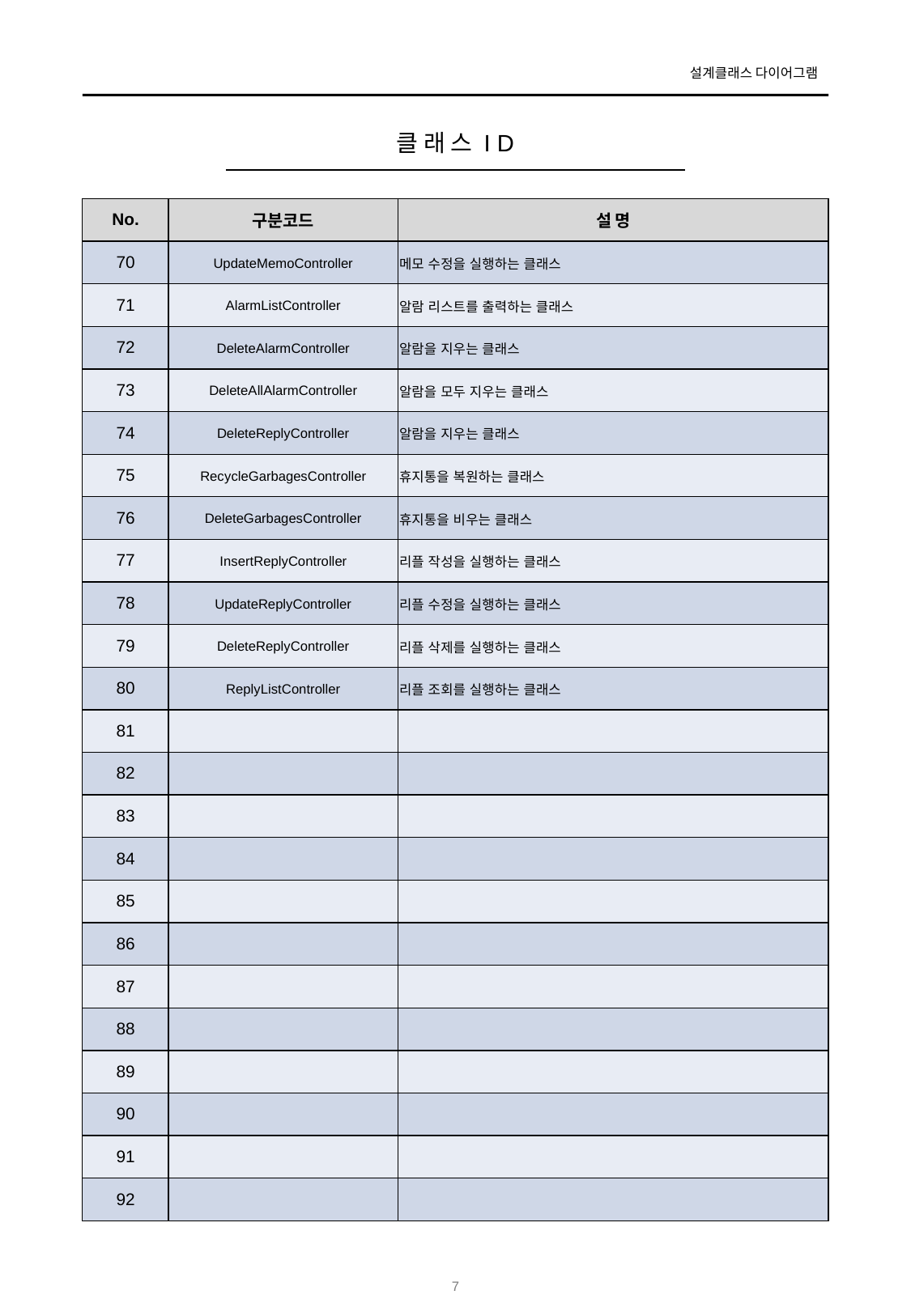

# 클 래 스 I D
| No. | 구분코드 | 설 명 |
| --- | --- | --- |
| 70 | UpdateMemoController | 메모 수정을 실행하는 클래스 |
| 71 | AlarmListController | 알람 리스트를 출력하는 클래스 |
| 72 | DeleteAlarmController | 알람을 지우는 클래스 |
| 73 | DeleteAllAlarmController | 알람을 모두 지우는 클래스 |
| 74 | DeleteReplyController | 알람을 지우는 클래스 |
| 75 | RecycleGarbagesController | 휴지통을 복원하는 클래스 |
| 76 | DeleteGarbagesController | 휴지통을 비우는 클래스 |
| 77 | InsertReplyController | 리플 작성을 실행하는 클래스 |
| 78 | UpdateReplyController | 리플 수정을 실행하는 클래스 |
| 79 | DeleteReplyController | 리플 삭제를 실행하는 클래스 |
| 80 | ReplyListController | 리플 조회를 실행하는 클래스 |
| 81 |  |  |
| 82 |  |  |
| 83 |  |  |
| 84 |  |  |
| 85 |  |  |
| 86 |  |  |
| 87 |  |  |
| 88 |  |  |
| 89 |  |  |
| 90 |  |  |
| 91 |  |  |
| 92 |  |  |
7